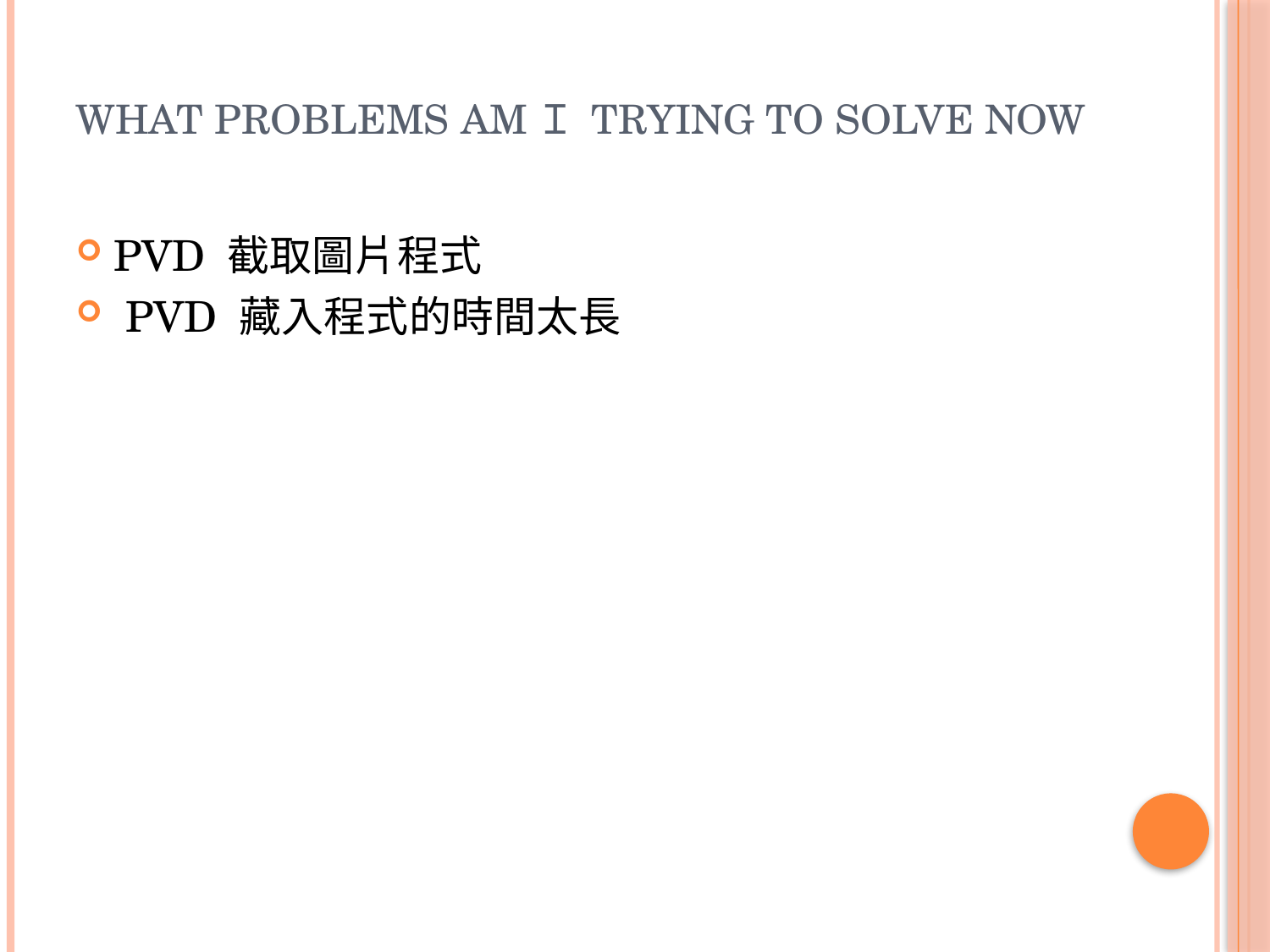

# What problems AMＩ trying to solve now
PVD 截取圖片程式
 PVD 藏入程式的時間太長